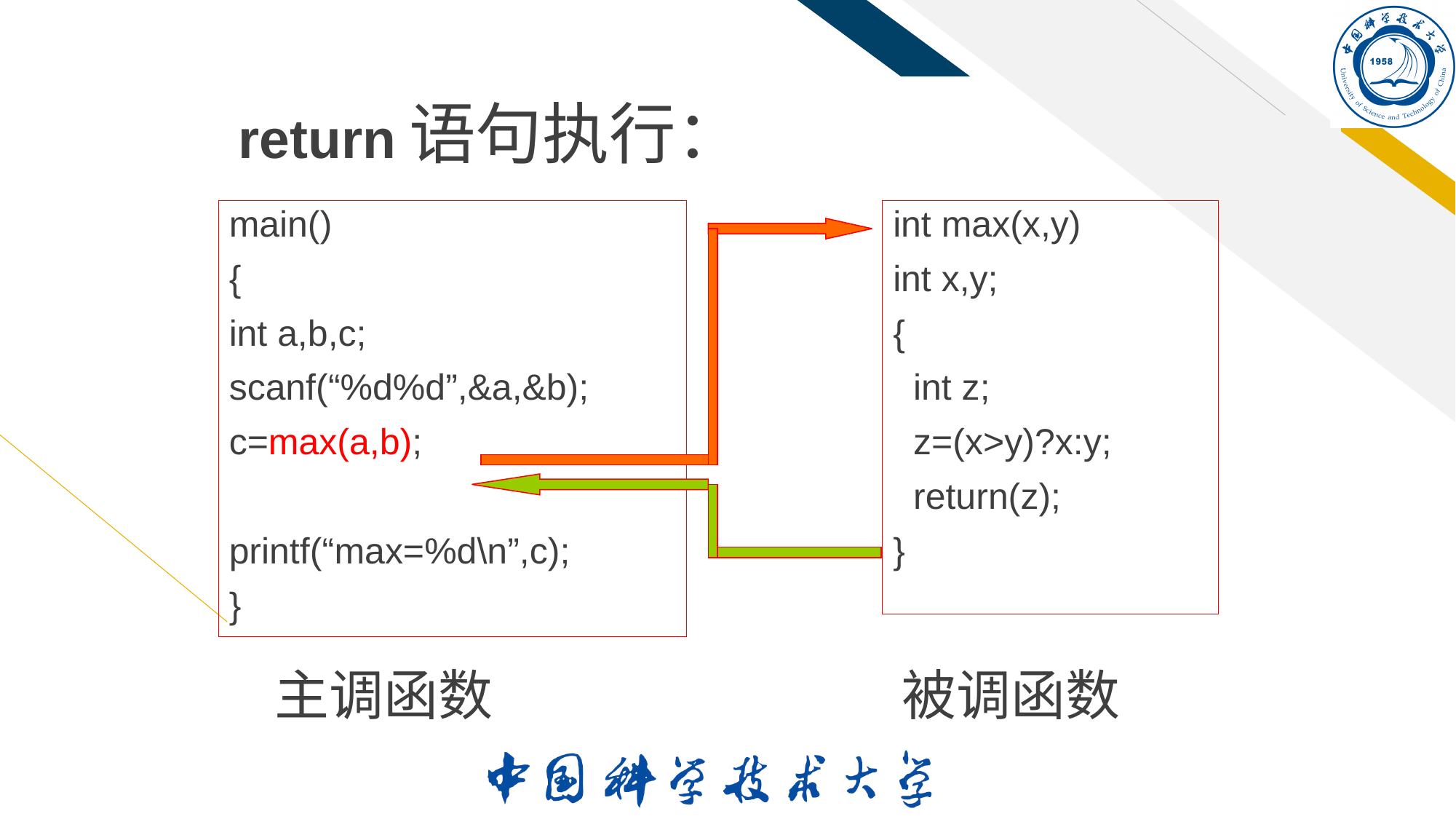

# return语句执行：
main()
{
int a,b,c;
scanf(“%d%d”,&a,&b);
c=max(a,b);

printf(“max=%d\n”,c);
}
int max(x,y)
int x,y;
{
  int z;
  z=(x>y)?x:y;
  return(z);
}

主调函数
被调函数